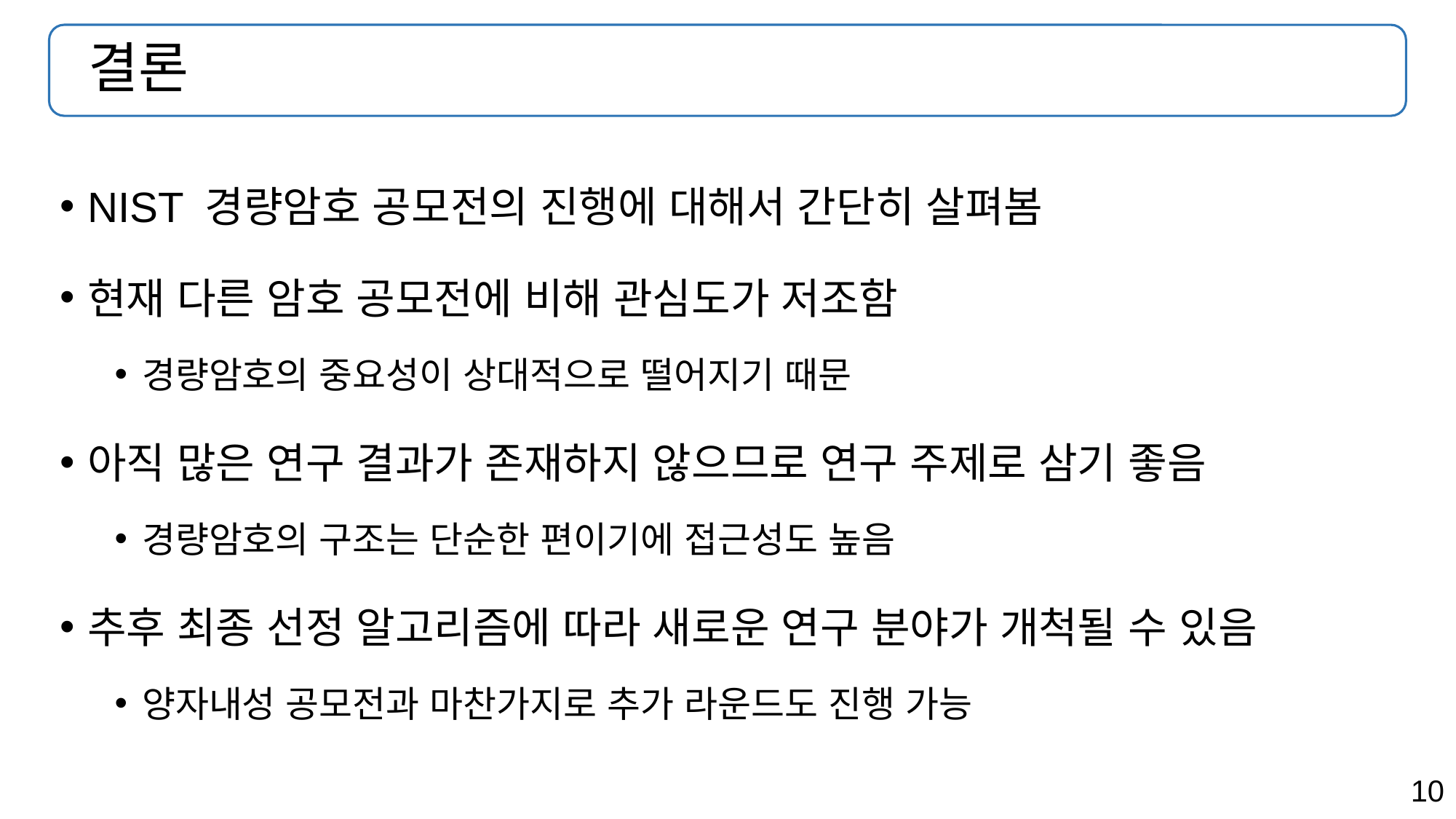

# 결론
NIST 경량암호 공모전의 진행에 대해서 간단히 살펴봄
현재 다른 암호 공모전에 비해 관심도가 저조함
경량암호의 중요성이 상대적으로 떨어지기 때문
아직 많은 연구 결과가 존재하지 않으므로 연구 주제로 삼기 좋음
경량암호의 구조는 단순한 편이기에 접근성도 높음
추후 최종 선정 알고리즘에 따라 새로운 연구 분야가 개척될 수 있음
양자내성 공모전과 마찬가지로 추가 라운드도 진행 가능